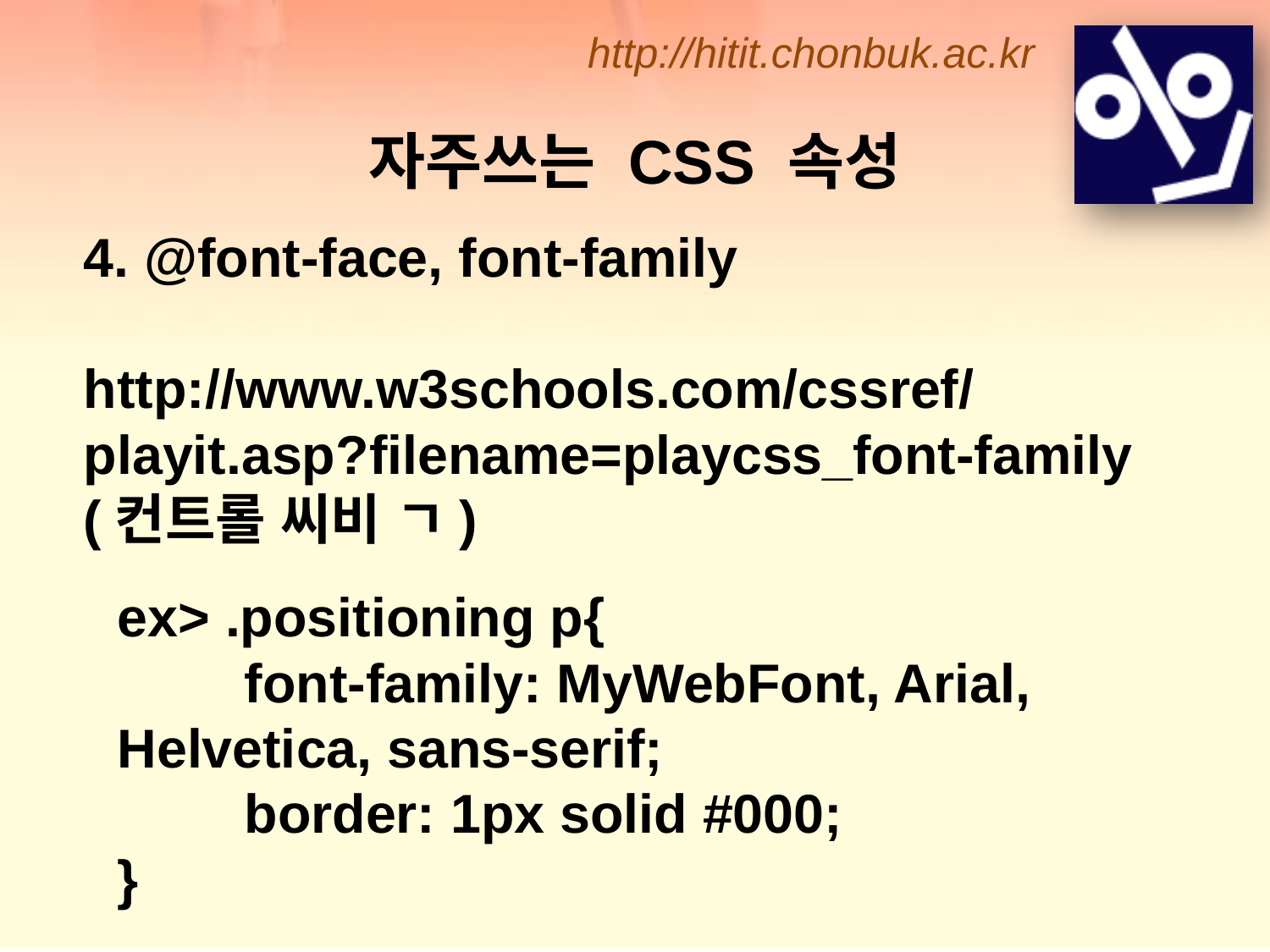

자주쓰는 CSS 속성
4. @font-face, font-family

http://www.w3schools.com/cssref/playit.asp?filename=playcss_font-family
(컨트롤 씨비 ㄱ)
ex> .positioning p{
	font-family: MyWebFont, Arial, Helvetica, sans-serif;
	border: 1px solid #000;
}